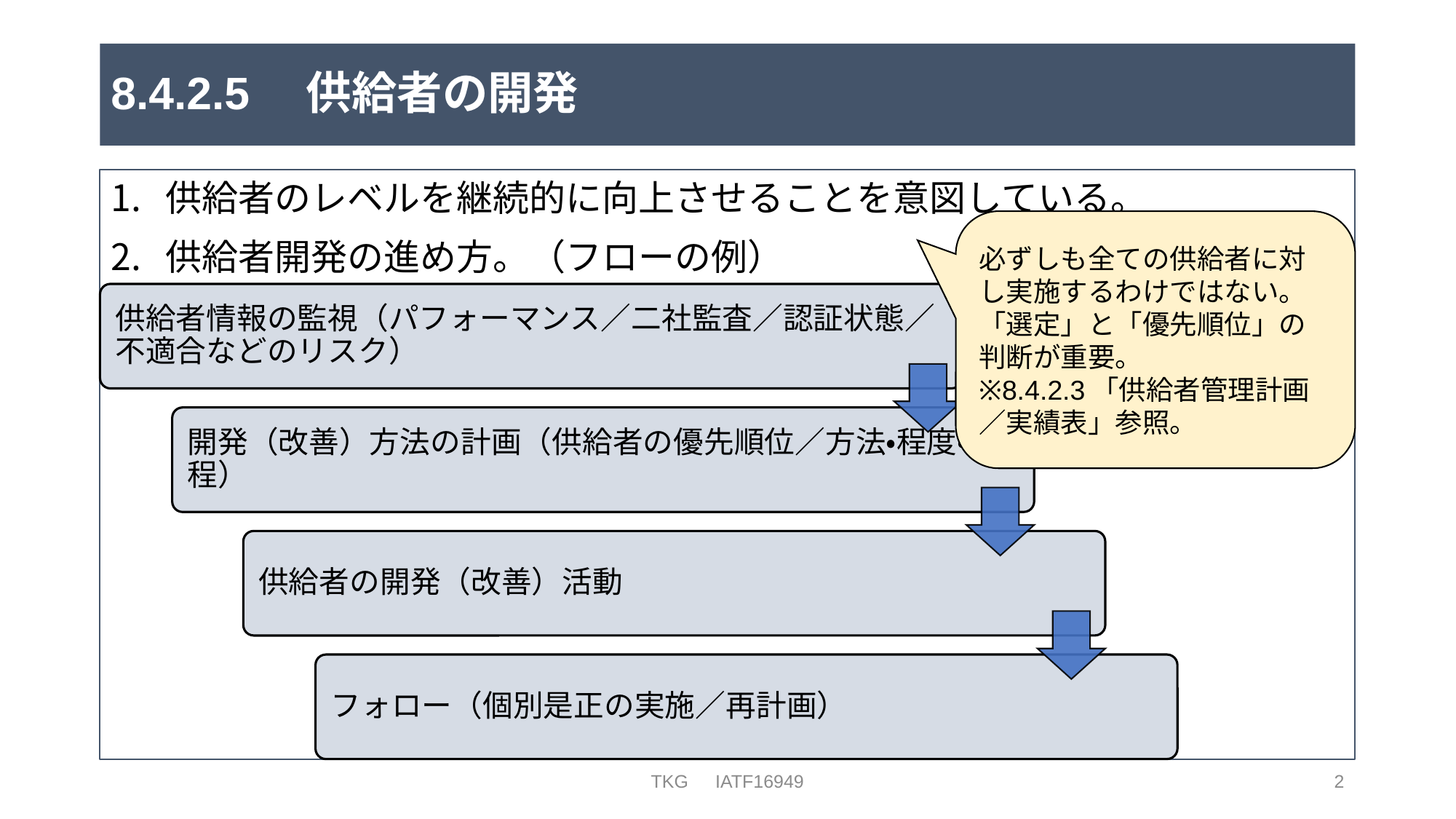

# 8.4.2.5　供給者の開発
供給者のレベルを継続的に向上させることを意図している。
供給者開発の進め方。（フローの例）
必ずしも全ての供給者に対し実施するわけではない。「選定」と「優先順位」の判断が重要。
※8.4.2.3「供給者管理計画／実績表」参照。
供給者情報の監視（パフォーマンス／二社監査／認証状態／不適合などのリスク）
開発（改善）方法の計画（供給者の優先順位／方法・程度・日程）
供給者の開発（改善）活動
フォロー（個別是正の実施／再計画）

TKG　IATF16949
2